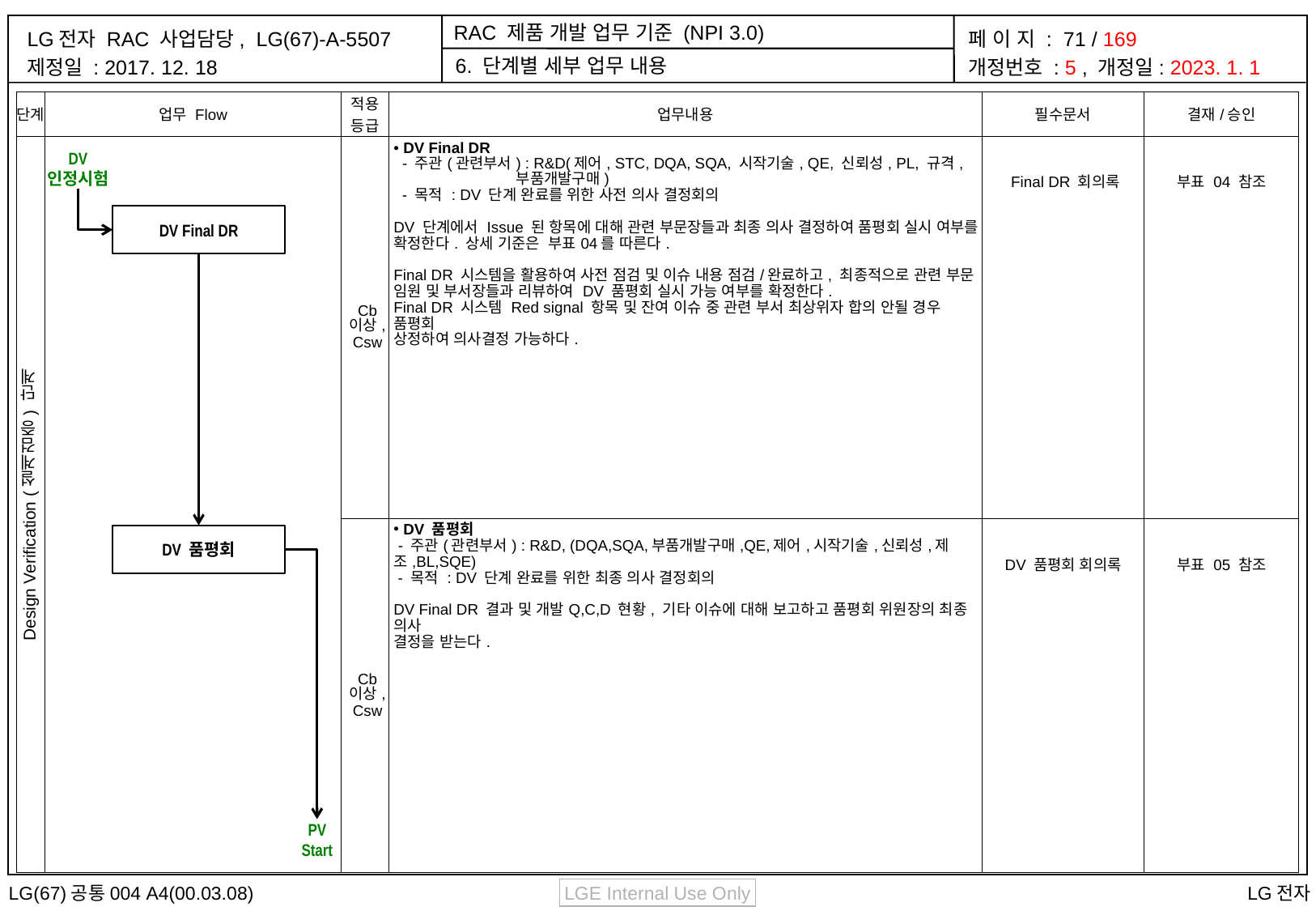

6. 단계별 세부 업무 내용
| 단계 | 업무 Flow | 적용 등급 | 업무내용 | 필수문서 | 결재/승인 |
| --- | --- | --- | --- | --- | --- |
| Design Verification (설계검증) 단계 |  | Cb 이상, Csw | DV Final DR - 주관(관련부서) : R&D(제어, STC, DQA, SQA, 시작기술, QE, 신뢰성, PL, 규격, 부품개발구매) - 목적 : DV 단계 완료를 위한 사전 의사 결정회의 DV 단계에서 Issue 된 항목에 대해 관련 부문장들과 최종 의사 결정하여 품평회 실시 여부를 확정한다. 상세 기준은 부표04를 따른다. Final DR 시스템을 활용하여 사전 점검 및 이슈 내용 점검/완료하고, 최종적으로 관련 부문 임원 및 부서장들과 리뷰하여 DV 품평회 실시 가능 여부를 확정한다. Final DR 시스템 Red signal 항목 및 잔여 이슈 중 관련 부서 최상위자 합의 안될 경우 품평회 상정하여 의사결정 가능하다. | Final DR 회의록 | 부표 04 참조 |
|  |  | Cb 이상, Csw | DV 품평회 - 주관(관련부서) : R&D, (DQA,SQA,부품개발구매,QE,제어,시작기술,신뢰성,제조,BL,SQE) - 목적 : DV 단계 완료를 위한 최종 의사 결정회의 DV Final DR 결과 및 개발Q,C,D 현황, 기타 이슈에 대해 보고하고 품평회 위원장의 최종 의사 결정을 받는다. | DV 품평회 회의록 | 부표 05 참조 |
DV
인정시험
DV Final DR
DV 품평회
PV
Start